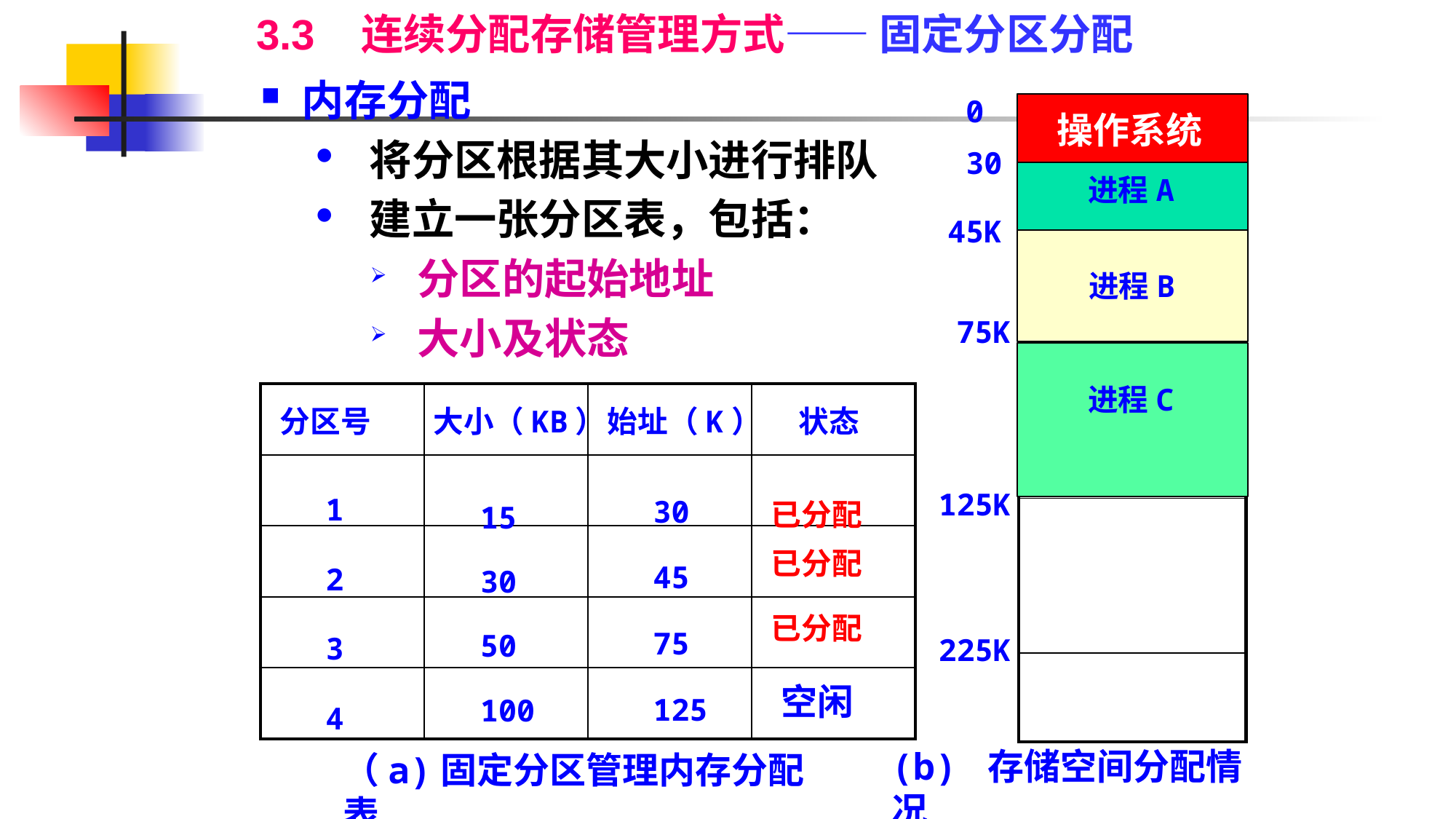

3.3   连续分配存储管理方式—— 固定分区分配
内存分配
 将分区根据其大小进行排队
 建立一张分区表，包括：
 分区的起始地址
 大小及状态

0
30

|  |
| --- |
|  |
|  |
| 作业C |
|  |
|  |
操作系统

进程A
45K

进程B
75K

进程C
|  |  |  |  |
| --- | --- | --- | --- |
|  |  |  |  |
|  |  |  |  |
|  |  |  |  |
|  |  |  | 空闲 |
分区号
大小（KB）
始址（K）
状态
1
2
3
4
30
45
75
125
已分配已分配
已分配
15
30
50
100
125K
225K
(b) 存储空间分配情况
（a)固定分区管理内存分配表